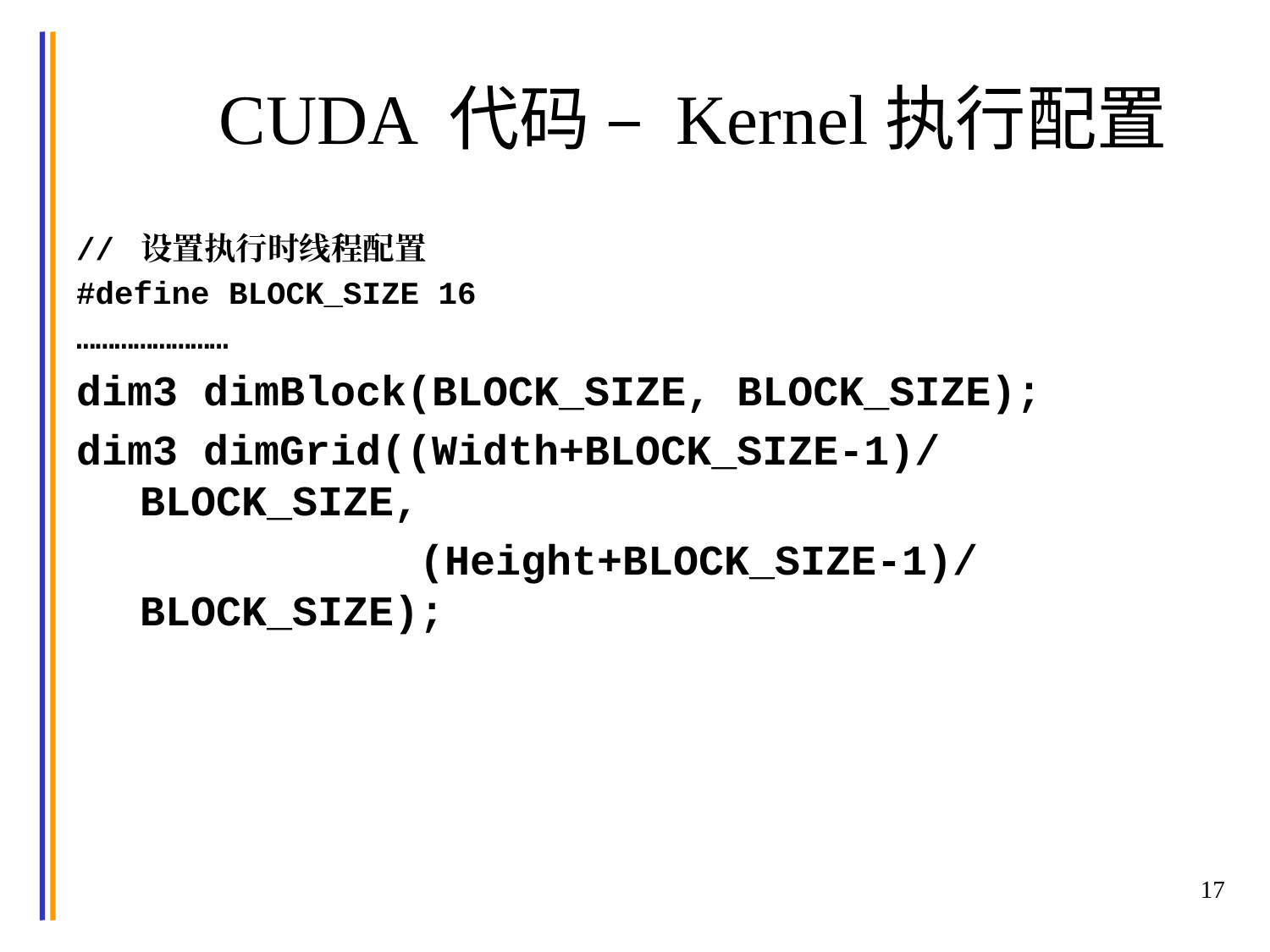

# CUDA 代码 – Kernel执行配置
// 设置执行时线程配置
#define BLOCK_SIZE 16
……………………
dim3 dimBlock(BLOCK_SIZE, BLOCK_SIZE);
dim3 dimGrid((Width+BLOCK_SIZE-1)/ BLOCK_SIZE,
			 (Height+BLOCK_SIZE-1)/ BLOCK_SIZE);

17